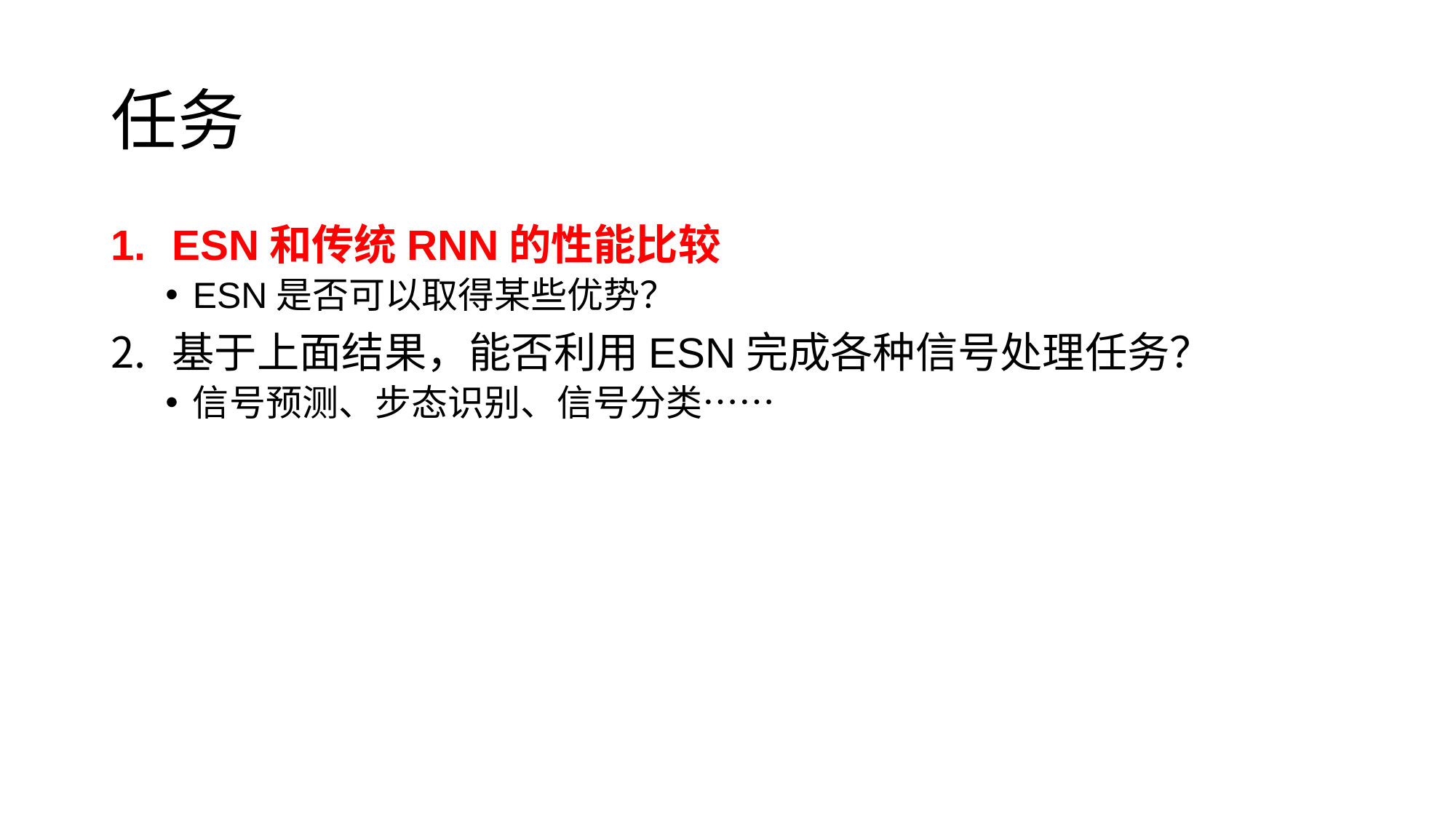

# 任务
ESN和传统RNN的性能比较
ESN是否可以取得某些优势？
基于上面结果，能否利用ESN完成各种信号处理任务？
信号预测、步态识别、信号分类……